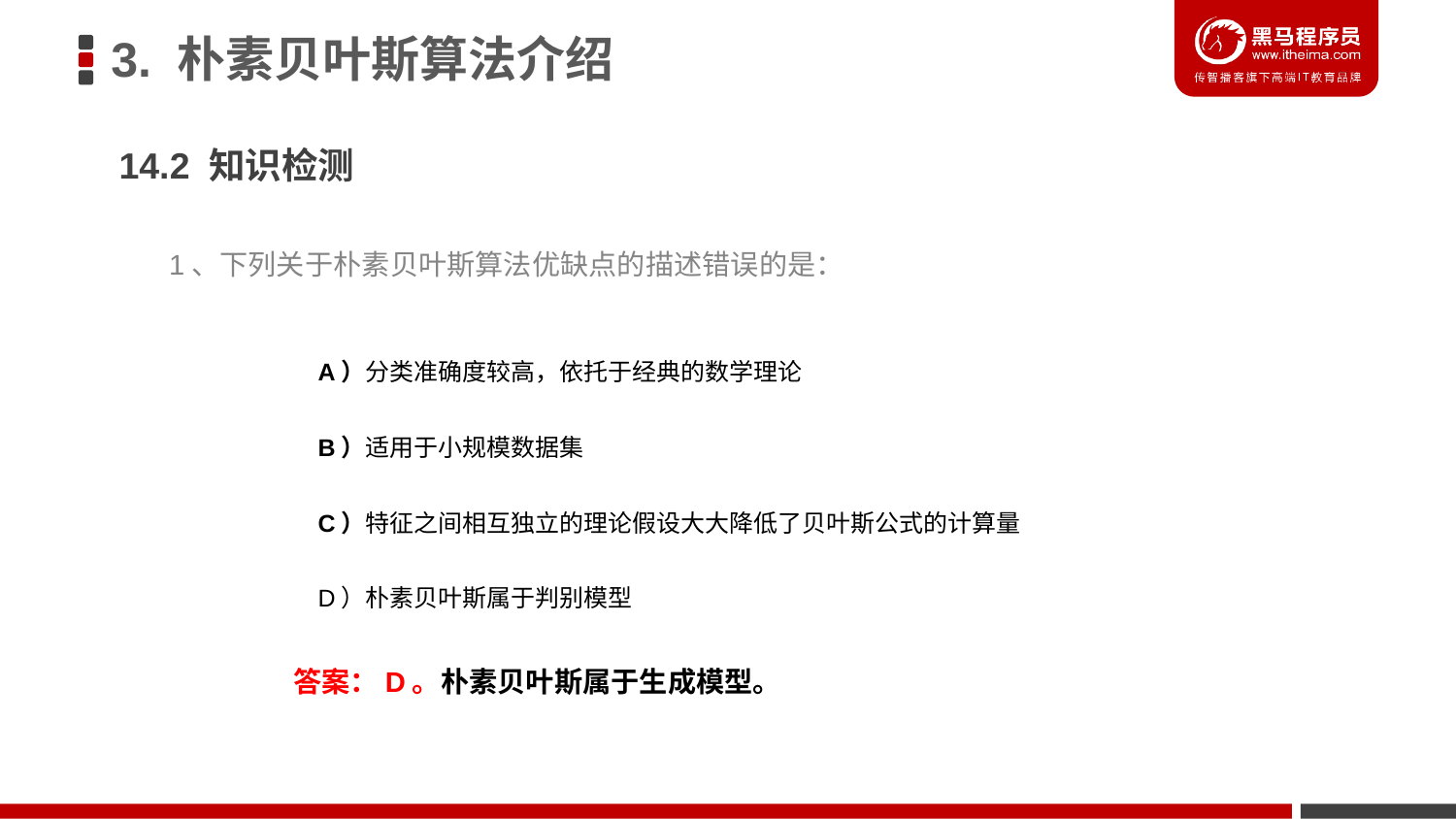

3. 朴素贝叶斯算法介绍
14.2 知识检测
1、下列关于朴素贝叶斯算法优缺点的描述错误的是：
A）分类准确度较高，依托于经典的数学理论

B）适用于小规模数据集

C）特征之间相互独立的理论假设大大降低了贝叶斯公式的计算量

D）朴素贝叶斯属于判别模型
答案：D。朴素贝叶斯属于生成模型。